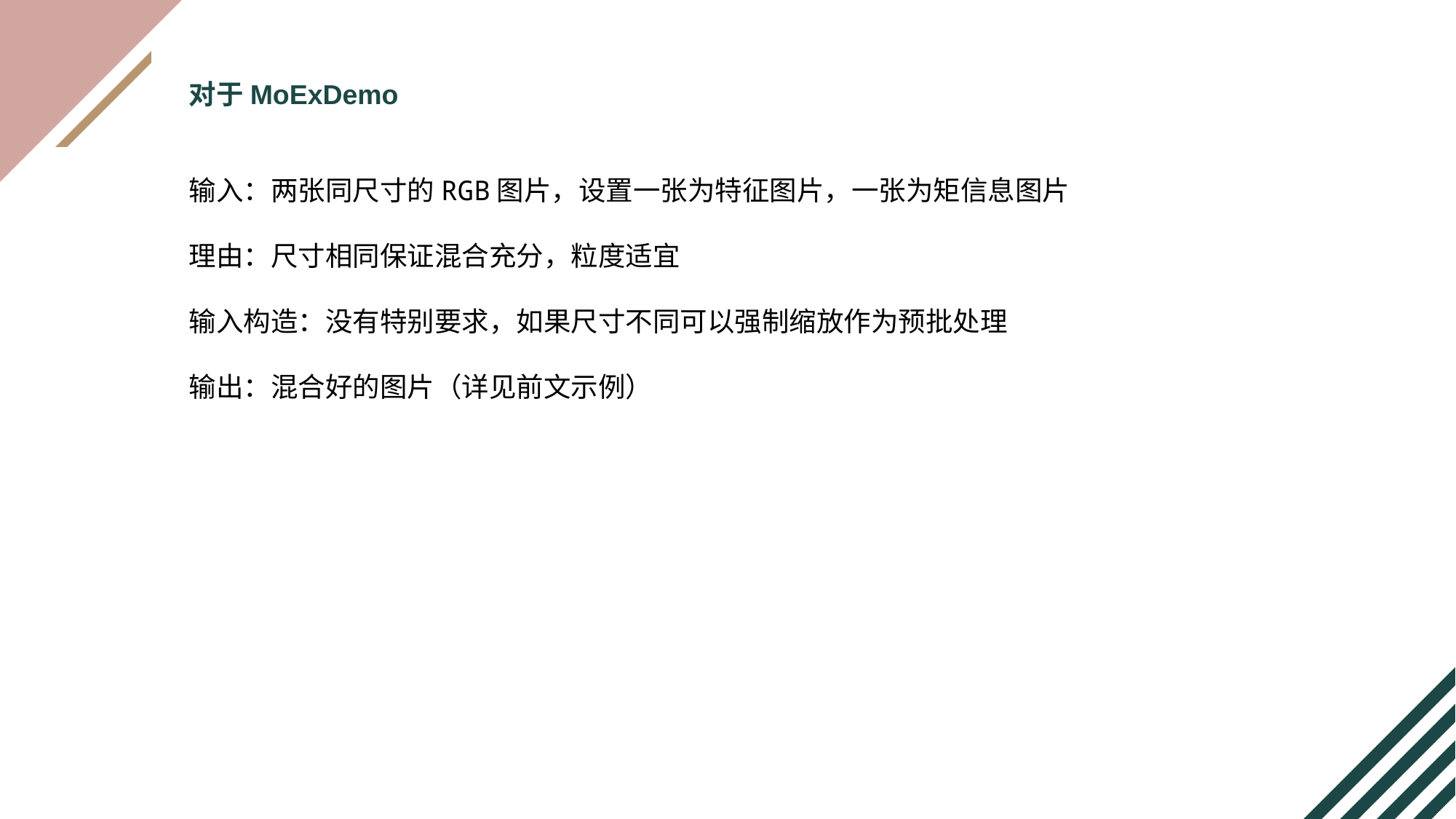

对于MoExDemo
输入：两张同尺寸的RGB图片，设置一张为特征图片，一张为矩信息图片

理由：尺寸相同保证混合充分，粒度适宜

输入构造：没有特别要求，如果尺寸不同可以强制缩放作为预批处理

输出：混合好的图片（详见前文示例）